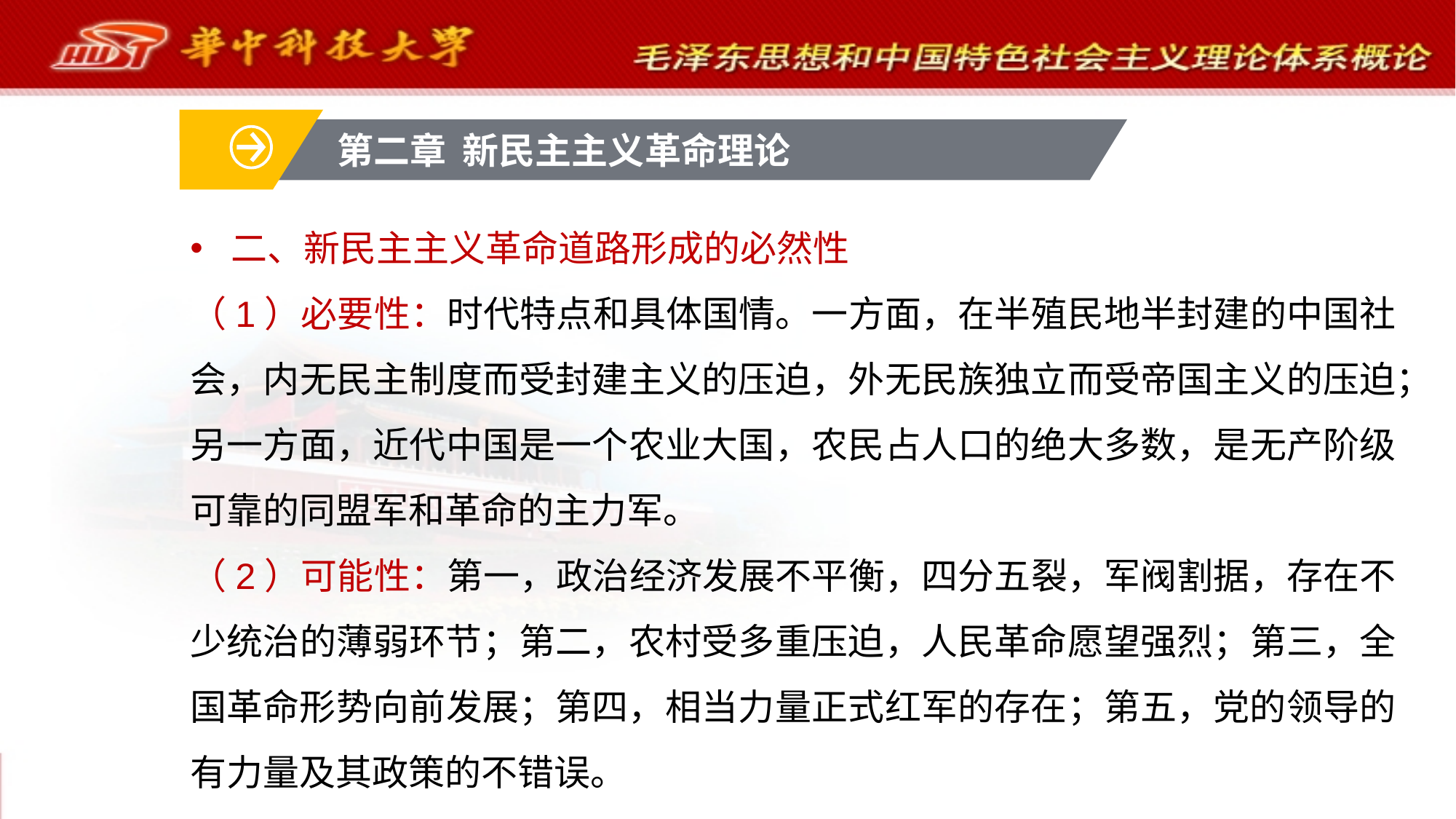

第二章  新民主主义革命理论

二、新民主主义革命道路形成的必然性
（1）必要性：时代特点和具体国情。一方面，在半殖民地半封建的中国社会，内无民主制度而受封建主义的压迫，外无民族独立而受帝国主义的压迫；另一方面，近代中国是一个农业大国，农民占人口的绝大多数，是无产阶级可靠的同盟军和革命的主力军。
（2）可能性：第一，政治经济发展不平衡，四分五裂，军阀割据，存在不少统治的薄弱环节；第二，农村受多重压迫，人民革命愿望强烈；第三，全国革命形势向前发展；第四，相当力量正式红军的存在；第五，党的领导的有力量及其政策的不错误。